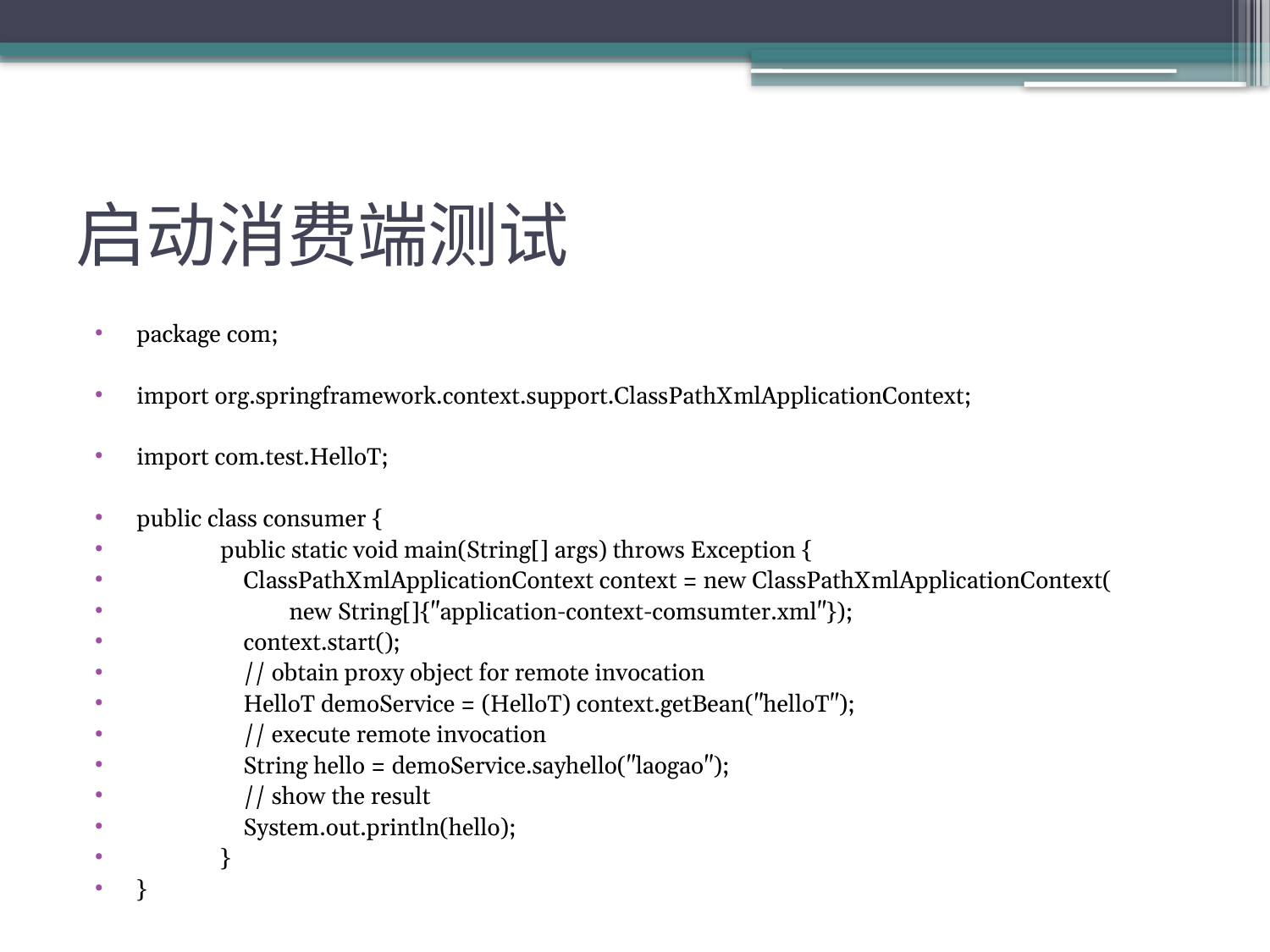

# 启动消费端测试
package com;

import org.springframework.context.support.ClassPathXmlApplicationContext;

import com.test.HelloT;

public class consumer {
	    public static void main(String[] args) throws Exception {
	        ClassPathXmlApplicationContext context = new ClassPathXmlApplicationContext(
	                new String[]{"application-context-comsumter.xml"});
	        context.start();
	        // obtain proxy object for remote invocation
	        HelloT demoService = (HelloT) context.getBean("helloT");
	        // execute remote invocation
	        String hello = demoService.sayhello("laogao");
	        // show the result
	        System.out.println(hello);
	    }
}